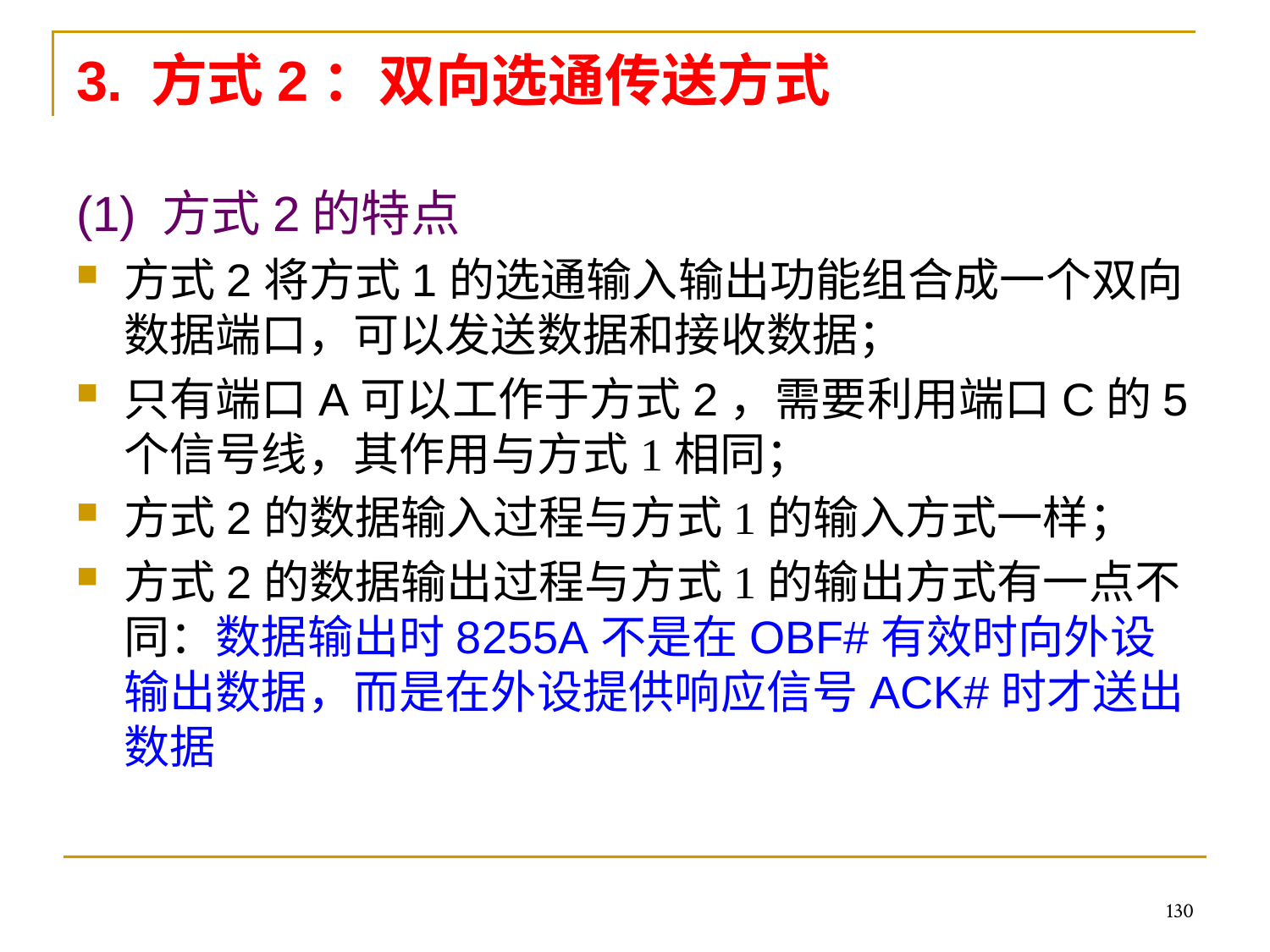

# 3. 方式2：双向选通传送方式
(1) 方式2的特点
方式2将方式1的选通输入输出功能组合成一个双向数据端口，可以发送数据和接收数据；
只有端口A可以工作于方式2，需要利用端口C的5个信号线，其作用与方式1相同；
方式2的数据输入过程与方式1的输入方式一样；
方式2的数据输出过程与方式1的输出方式有一点不同：数据输出时8255A不是在OBF#有效时向外设输出数据，而是在外设提供响应信号ACK#时才送出数据

130